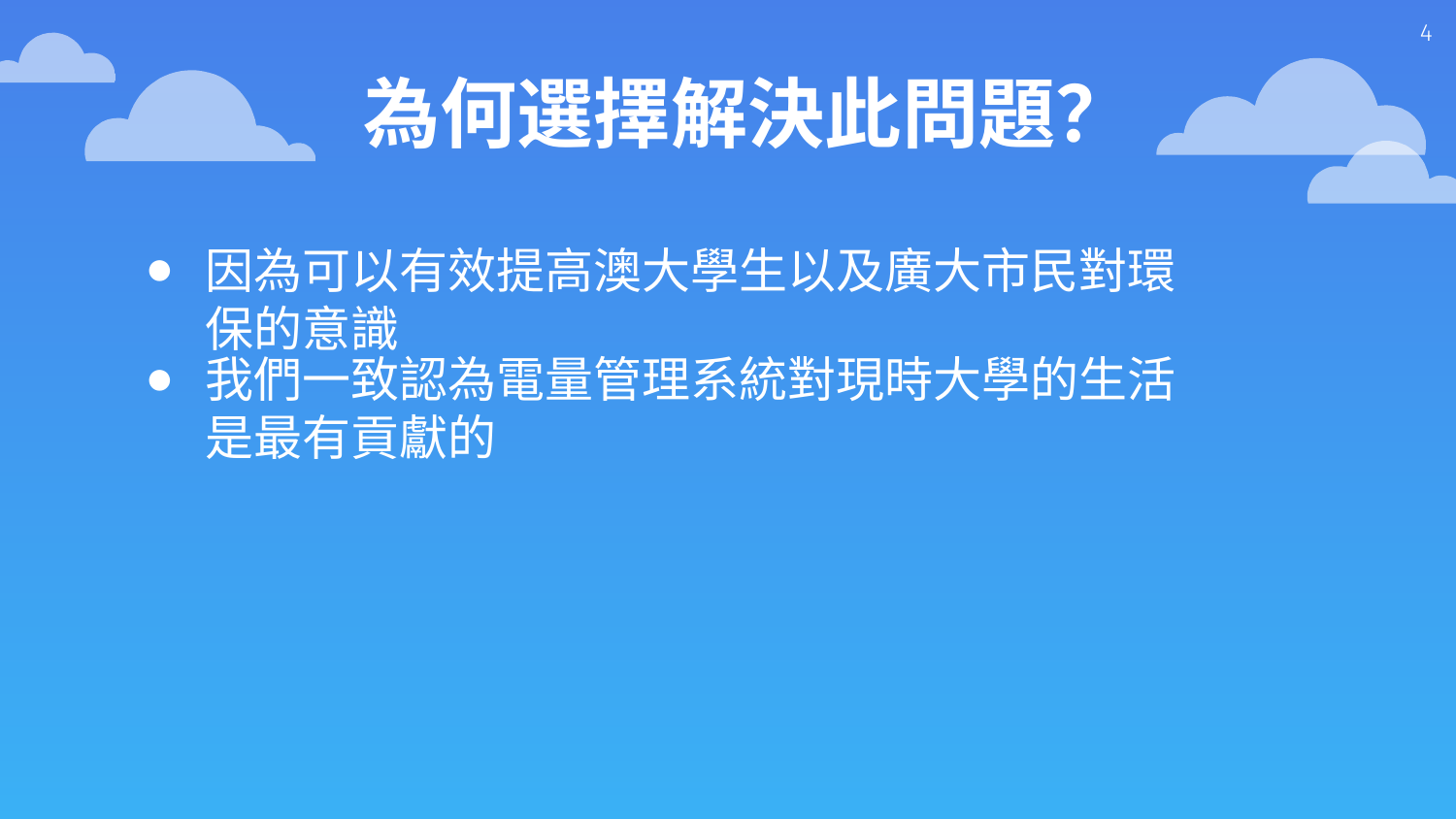

4
為何選擇解決此問題？
因為可以有效提高澳大學生以及廣大市民對環保的意識
我們一致認為電量管理系統對現時大學的生活是最有貢獻的